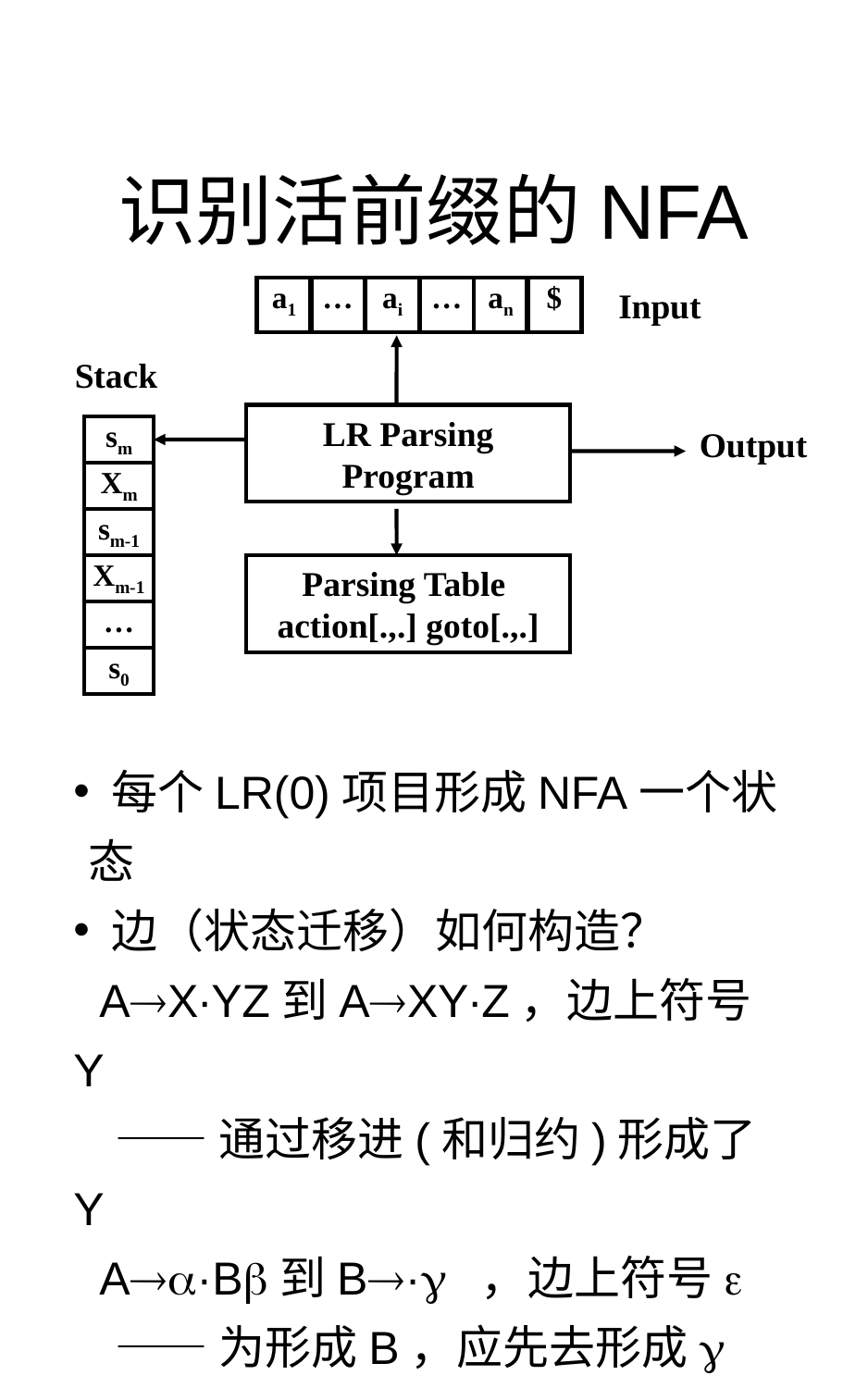

# 识别活前缀的NFA
a1
…
ai
…
an
$
Input

Stack
LR Parsing Program
sm
Output

Xm
sm-1

Xm-1
Parsing Table
action[.,.] goto[.,.]
…
s0
 每个LR(0)项目形成NFA一个状态
 边（状态迁移）如何构造？
  A→X·YZ到A→XY·Z，边上符号Y
    ——通过移进(和归约)形成了Y
  A→α·Bβ到B→·γ ，边上符号ε
    ——为形成B，应先去形成γ
 讲义P60：LR分析——NFA运转
   移进a：走a边——状态迁移δ(T, a)
   归约：A→α·回退A→·α，再走A边